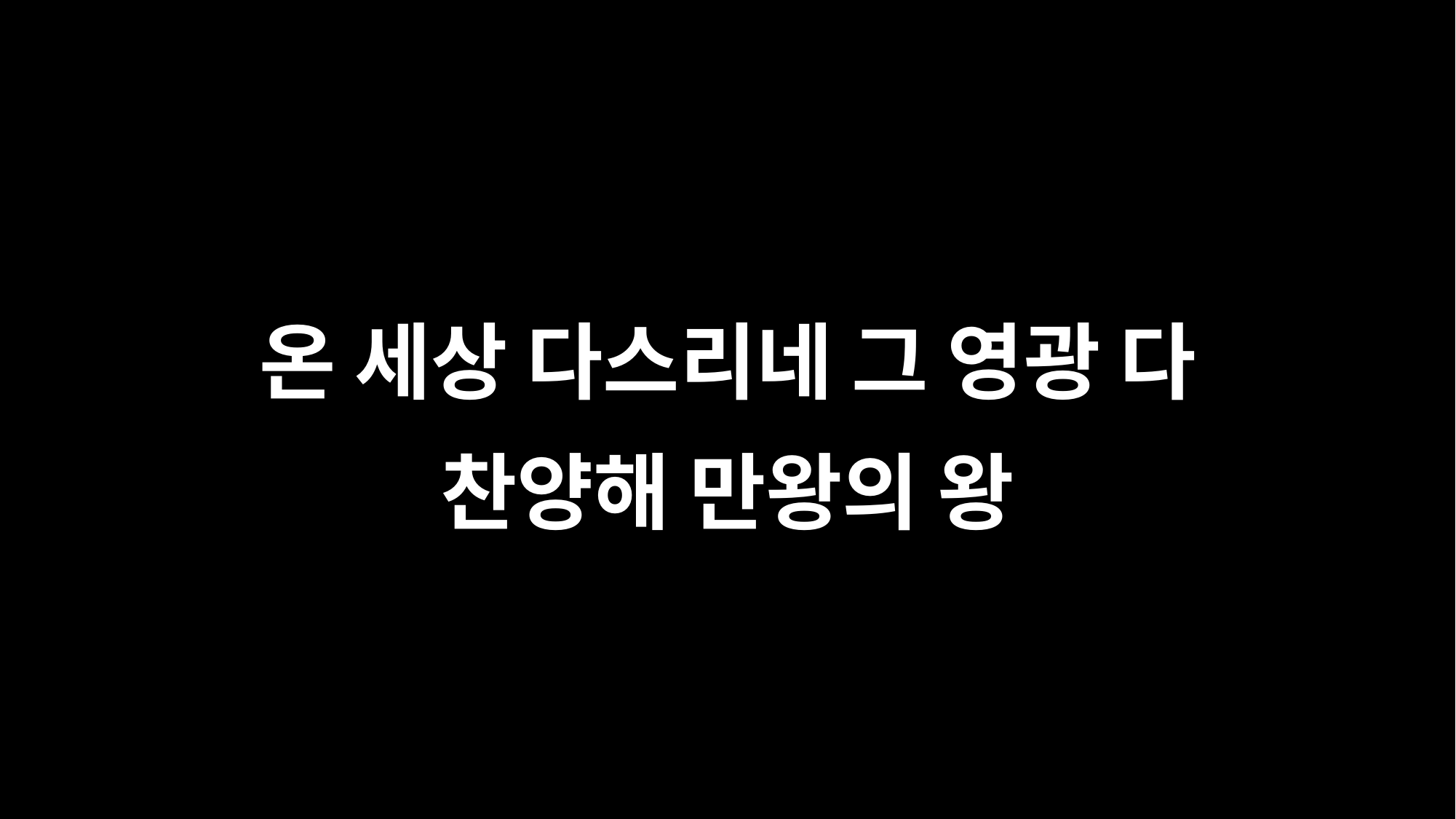

온 세상 다스리네 그 영광 다
찬양해 만왕의 왕